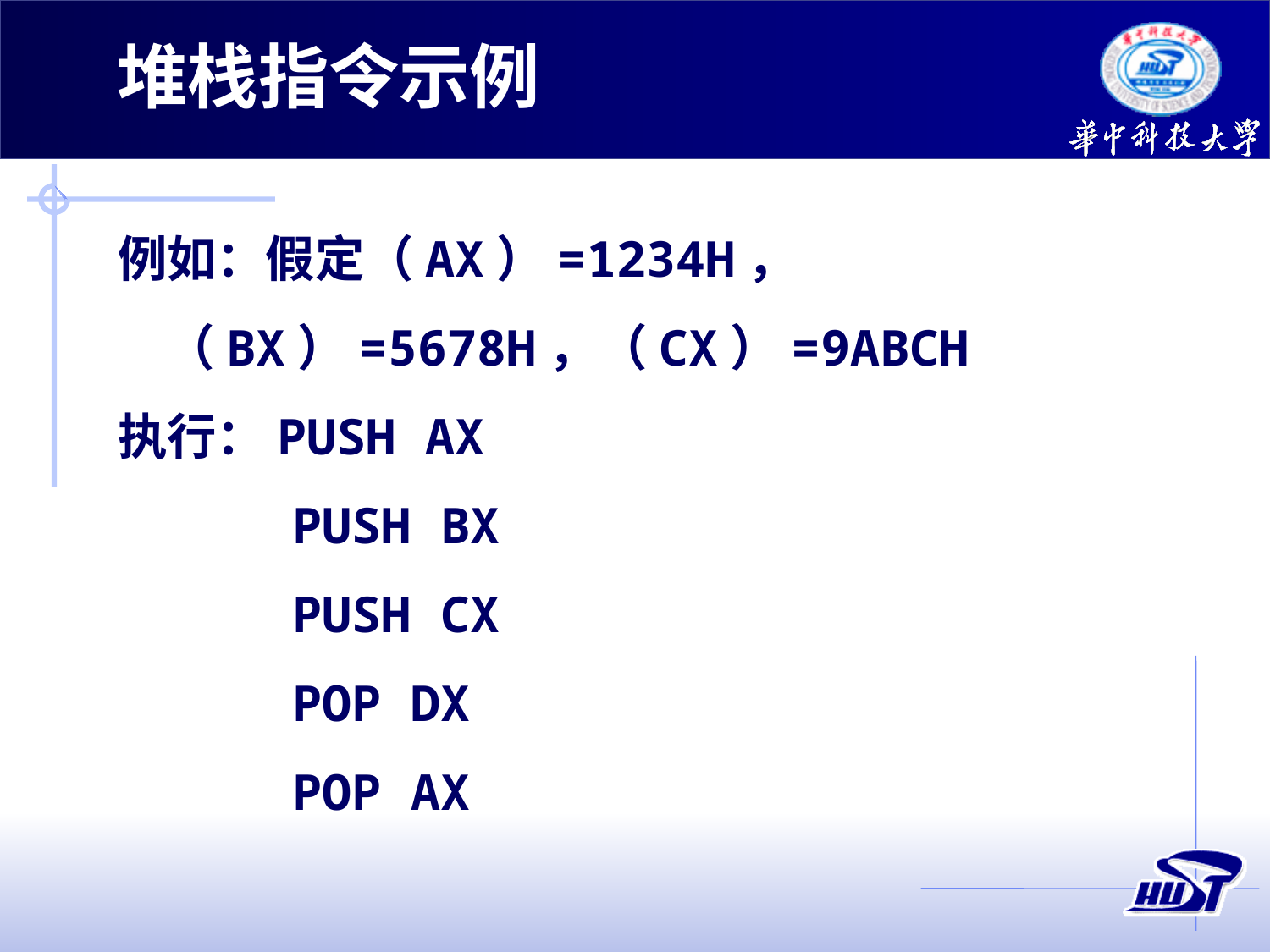

堆栈指令示例
例如：假定（AX）=1234H，（BX）=5678H，（CX）=9ABCH
执行：PUSH AX
		PUSH BX
		PUSH CX
		POP DX
		POP AX